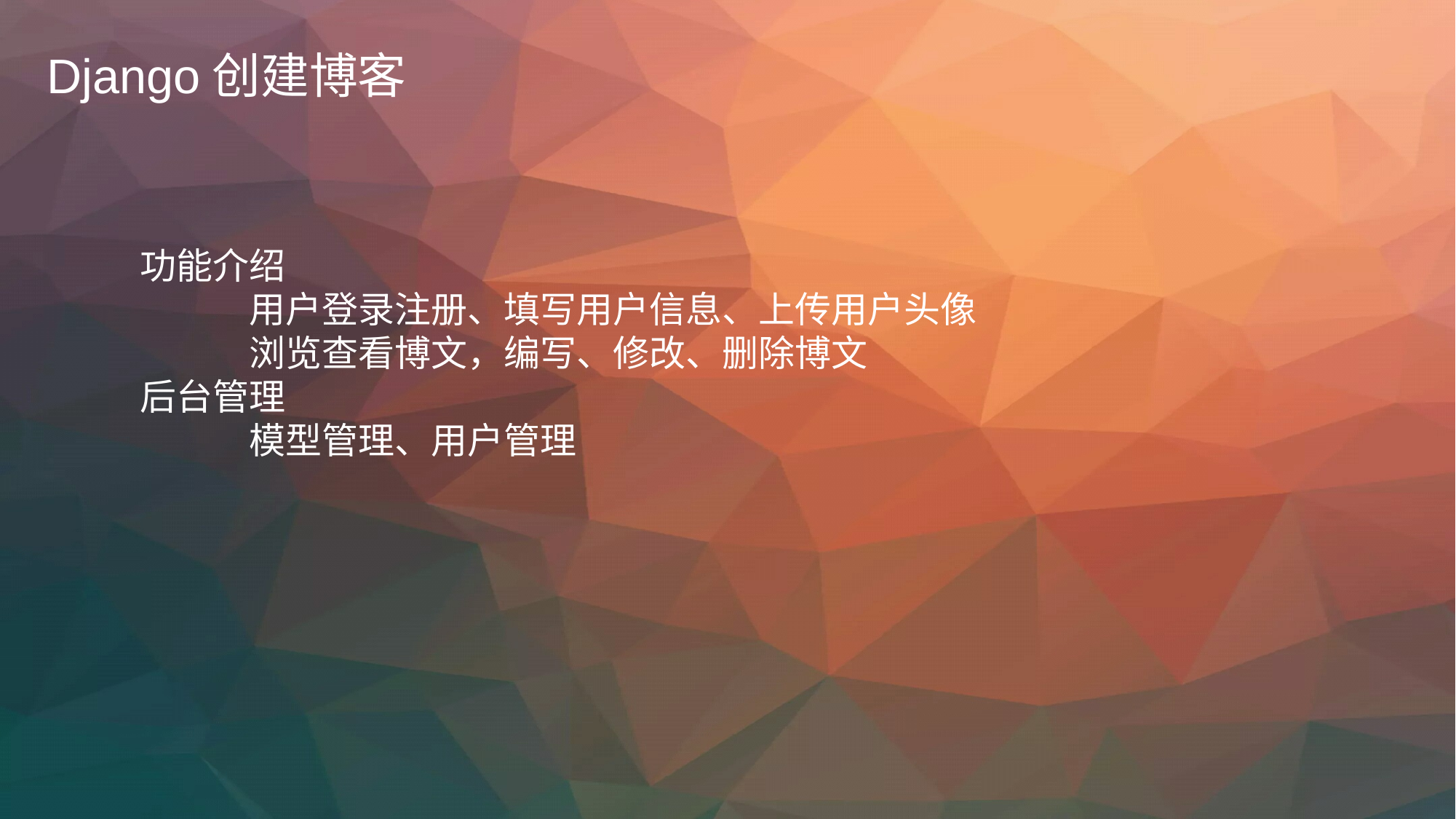

Django创建博客

功能介绍
	用户登录注册、填写用户信息、上传用户头像
	浏览查看博文，编写、修改、删除博文
后台管理
	模型管理、用户管理